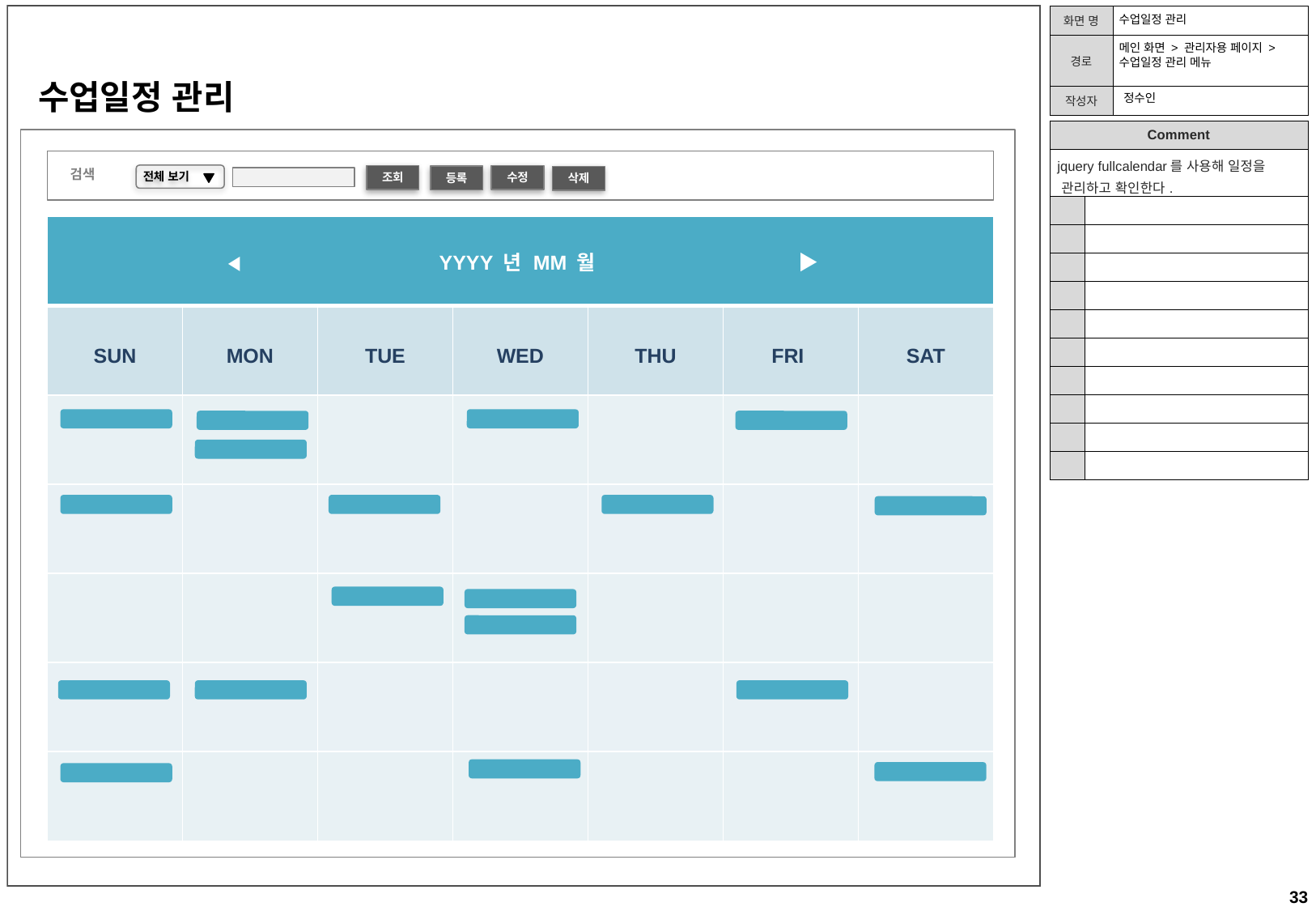

수업일정 관리
메인 화면 > 관리자용 페이지 >수업일정 관리 메뉴
수업일정 관리
정수인
| Comment |  |
| --- | --- |
| jquery fullcalendar를 사용해 일정을 관리하고 확인한다. |  |
|  |  |
|  |  |
|  |  |
|  |  |
|  |  |
|  |  |
|  |  |
|  |  |
|  |  |
|  |  |

검색
 전체 보기
조회
수정
등록
삭제

| ◀ YYYY 년 MM 월 ▶ |  |  |  |  |  |  |
| --- | --- | --- | --- | --- | --- | --- |
| SUN | MON | TUE | WED | THU | FRI | SAT |
|  |  |  |  |  |  |  |
|  |  |  |  |  |  |  |
|  |  |  |  |  |  |  |
|  |  |  |  |  |  |  |
|  |  |  |  |  |  |  |